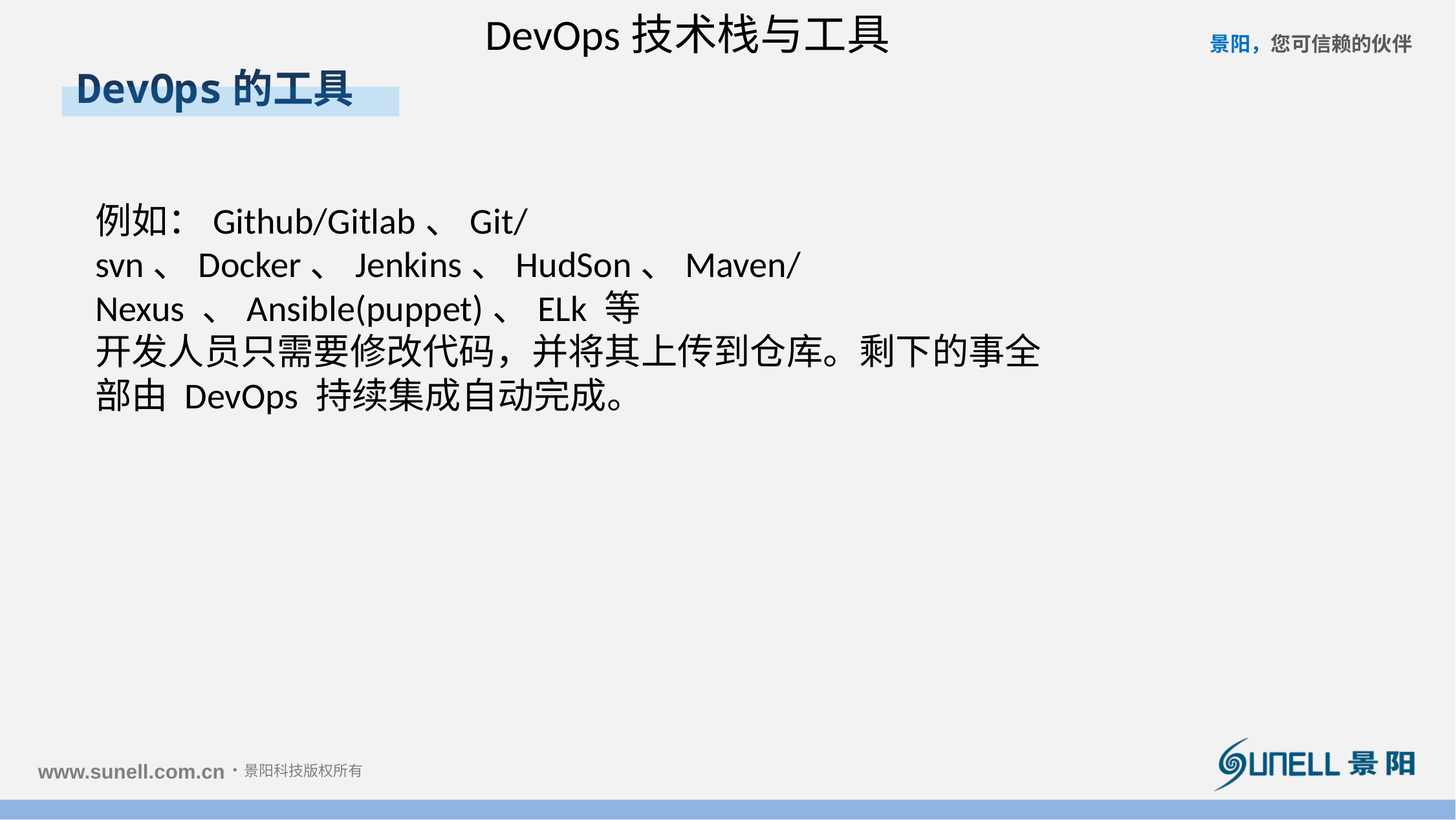

DevOps技术栈与工具

DevOps的工具

例如：Github/Gitlab、Git/svn、Docker、Jenkins、HudSon、Maven/Nexus 、Ansible(puppet)、ELk 等
开发人员只需要修改代码，并将其上传到仓库。剩下的事全部由 DevOps 持续集成自动完成。